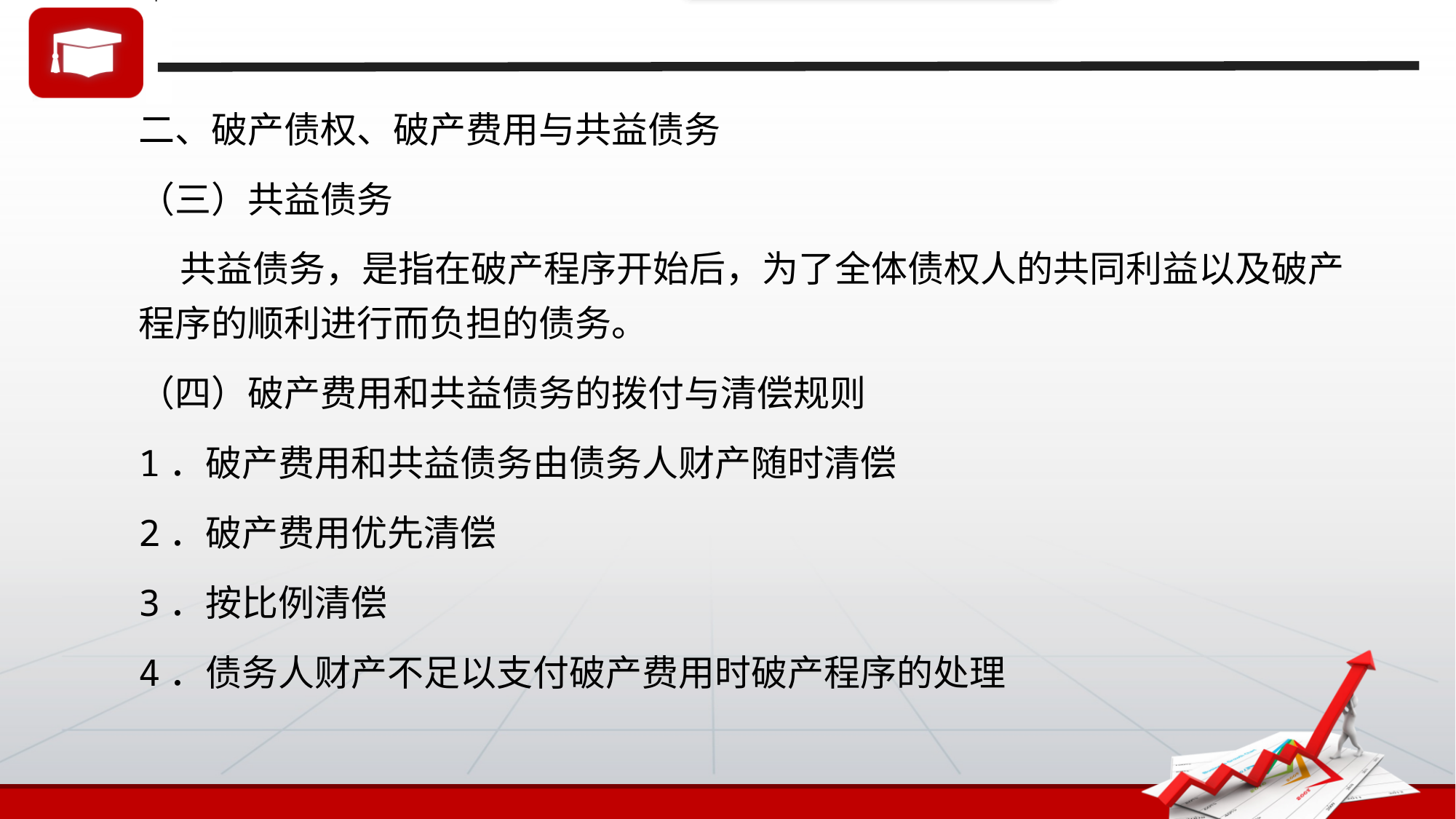

二、破产债权、破产费用与共益债务
（三）共益债务
    共益债务，是指在破产程序开始后，为了全体债权人的共同利益以及破产程序的顺利进行而负担的债务。
（四）破产费用和共益债务的拨付与清偿规则
1．破产费用和共益债务由债务人财产随时清偿
2．破产费用优先清偿
3．按比例清偿
4．债务人财产不足以支付破产费用时破产程序的处理